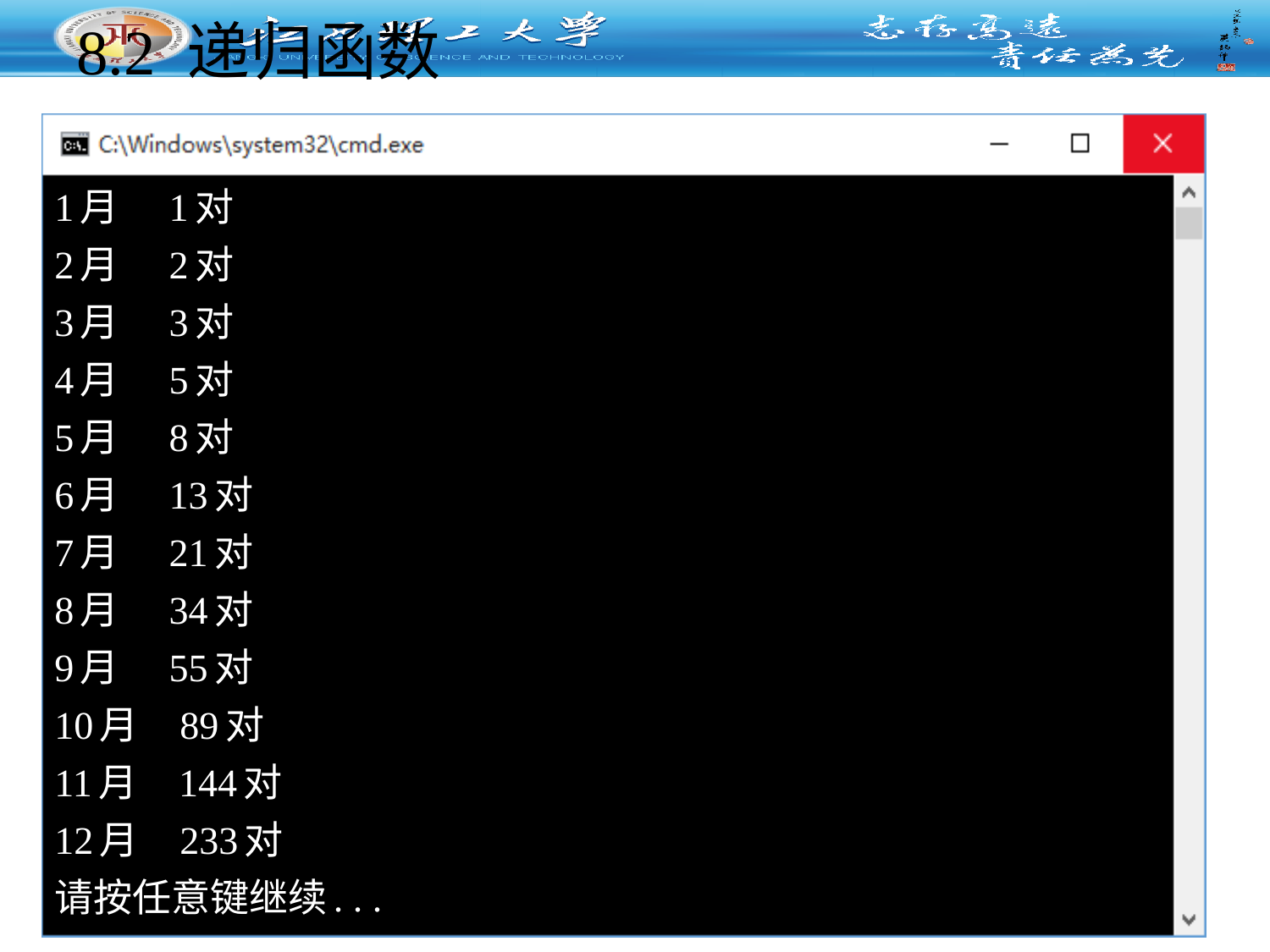

# 8.2 递归函数
1月     1对
2月     2对
3月     3对
4月     5对
5月     8对
6月     13对
7月     21对
8月     34对
9月     55对
10月    89对
11月    144对
12月    233对
请按任意键继续. . .